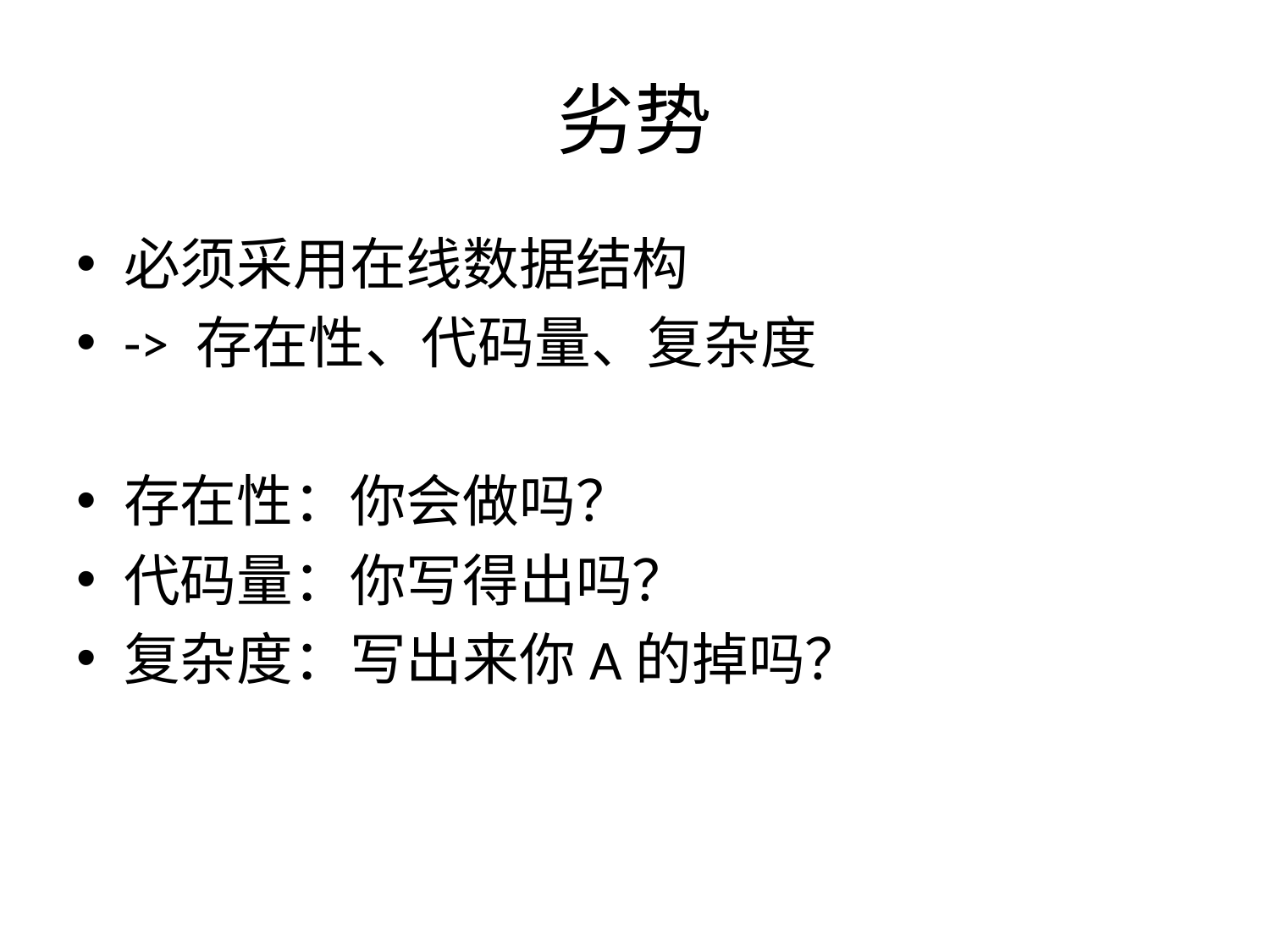

# 劣势
必须采用在线数据结构
-> 存在性、代码量、复杂度

存在性：你会做吗？
代码量：你写得出吗？
复杂度：写出来你A的掉吗？